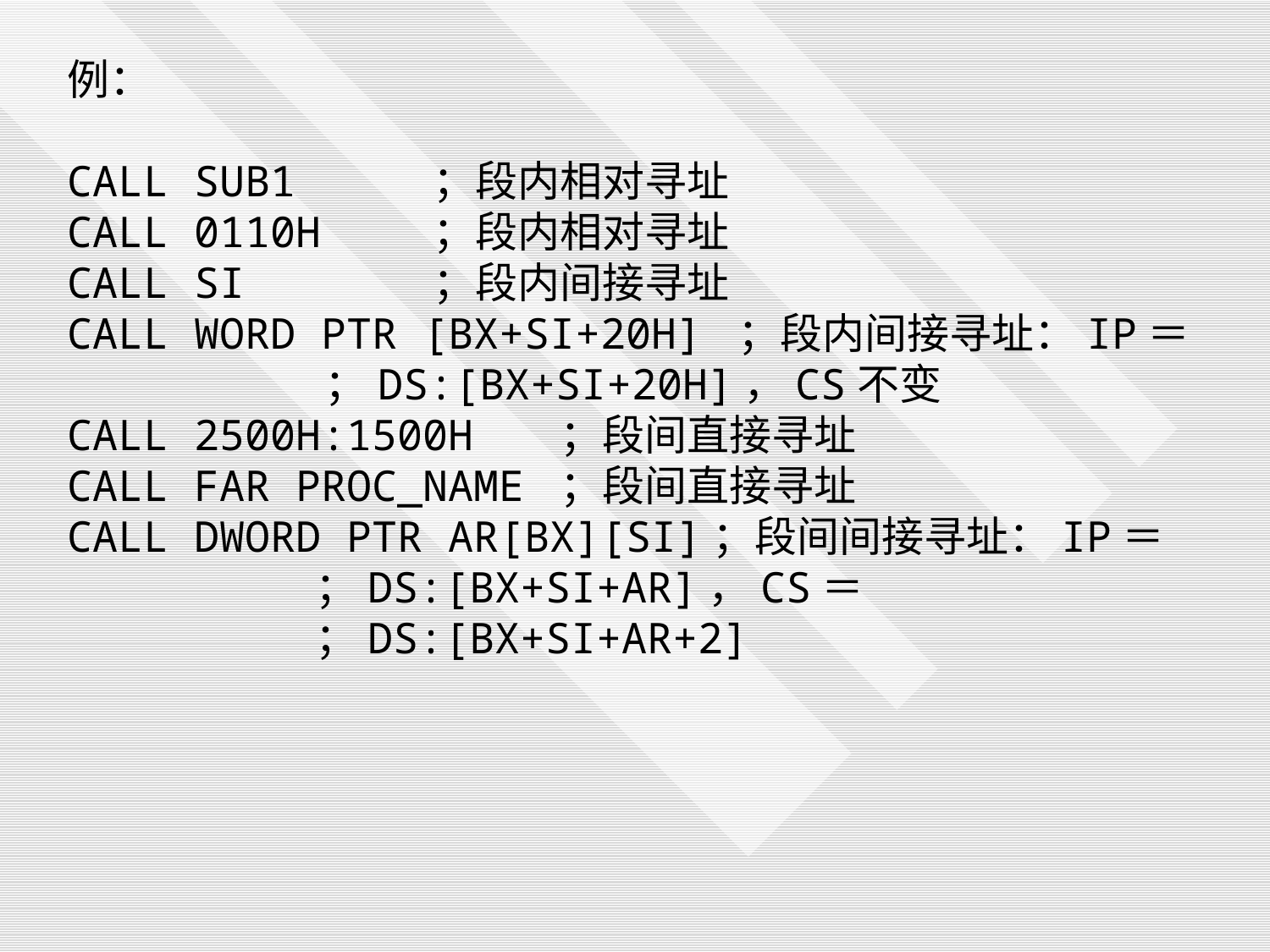

例：

CALL SUB1     ；段内相对寻址
CALL 0110H    ；段内相对寻址
CALL SI       ；段内间接寻址
CALL WORD PTR [BX+SI+20H] ；段内间接寻址：IP＝
                          ；DS:[BX+SI+20H]，CS不变
CALL 2500H:1500H   ；段间直接寻址
CALL FAR PROC_NAME ；段间直接寻址
CALL DWORD PTR AR[BX][SI]；段间间接寻址：IP＝
                         ；DS:[BX+SI+AR]，CS＝
                         ；DS:[BX+SI+AR+2]